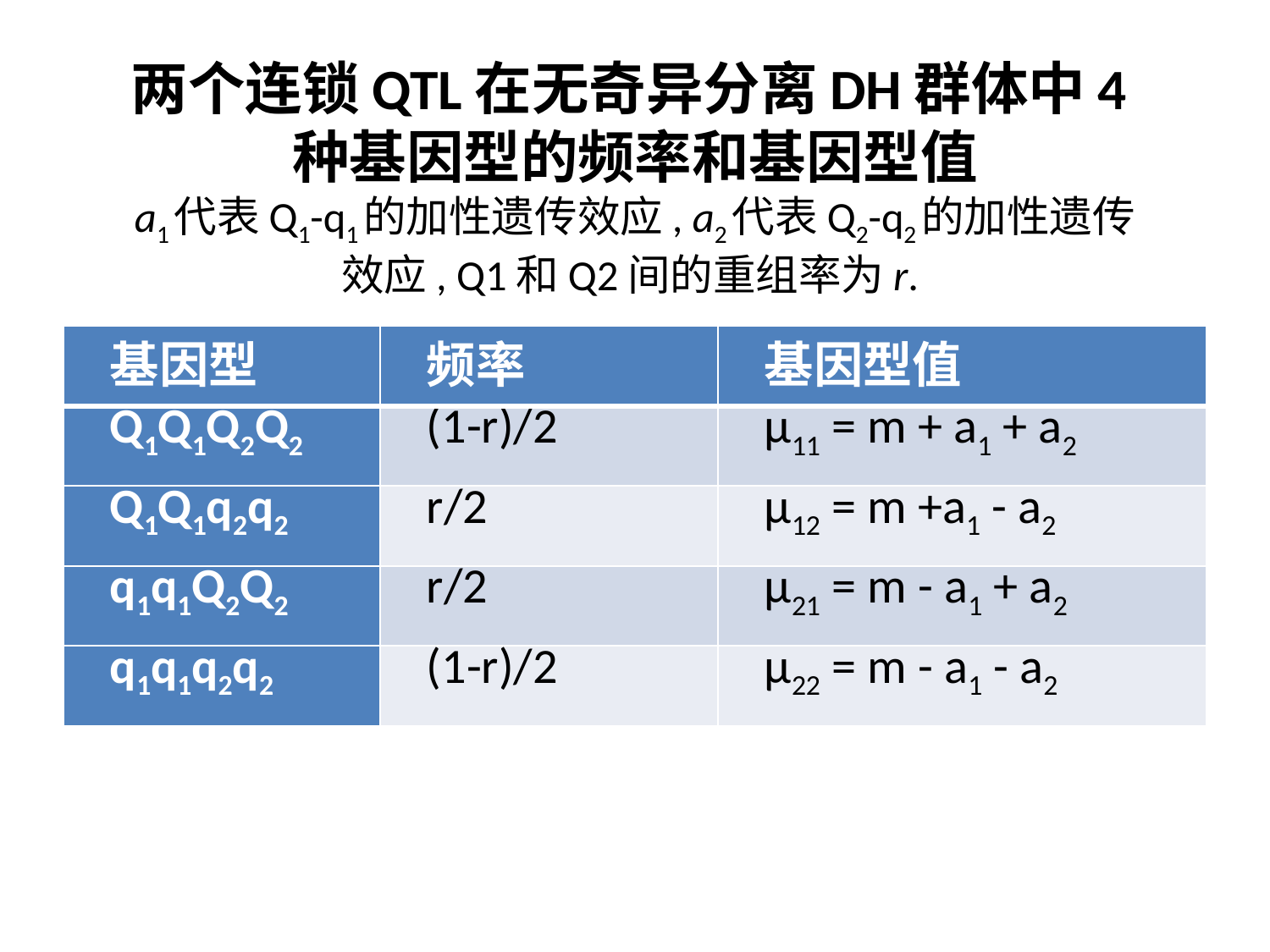

# 两个连锁QTL在无奇异分离DH群体中4种基因型的频率和基因型值 a1代表Q1-q1的加性遗传效应, a2代表Q2-q2的加性遗传效应, Q1和Q2间的重组率为r.
| 基因型 | 频率 | 基因型值 |
| --- | --- | --- |
| Q1Q1Q2Q2 | (1-r)/2 | μ11 = m + a1 + a2 |
| Q1Q1q2q2 | r/2 | μ12 = m +a1 - a2 |
| q1q1Q2Q2 | r/2 | μ21 = m - a1 + a2 |
| q1q1q2q2 | (1-r)/2 | μ22 = m - a1 - a2 |